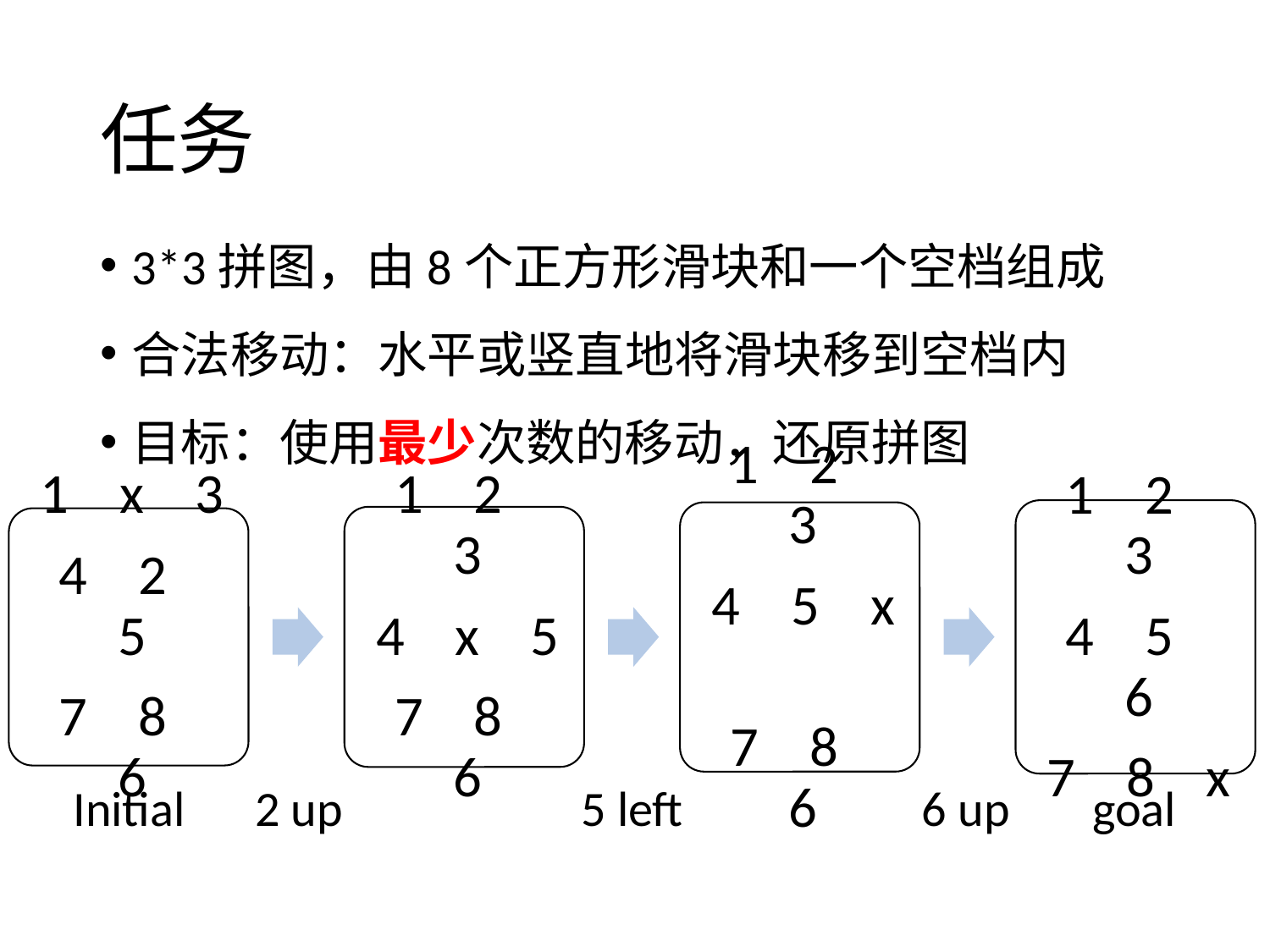

# 任务
3*3拼图，由8个正方形滑块和一个空档组成
合法移动：水平或竖直地将滑块移到空档内
目标：使用最少次数的移动，还原拼图
1    x    3
4    2    5
7    8    6

1    2    3
4    x    5
7    8    6

1    2    3
4    5    x
7    8    6

1    2    3
4    5    6
7    8    x
Initial
2 up
5 left
6 up
goal